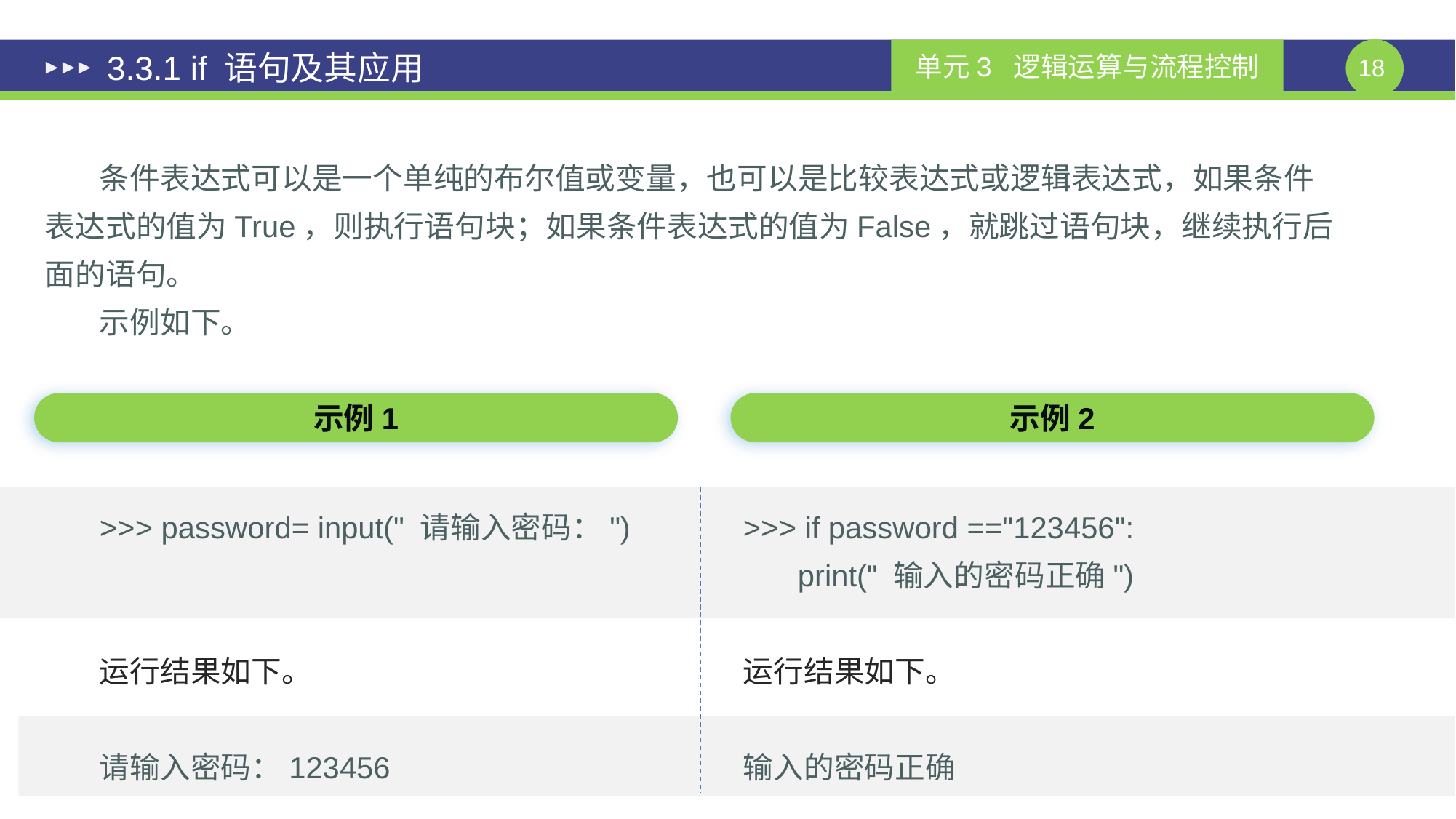

# 3.3.1 if 语句及其应用
条件表达式可以是一个单纯的布尔值或变量，也可以是比较表达式或逻辑表达式，如果条件表达式的值为True，则执行语句块；如果条件表达式的值为False，就跳过语句块，继续执行后面的语句。
示例如下。

示例1
示例2

>>> password= input(" 请输入密码：")

运行结果如下。

请输入密码：123456
>>> if password =="123456":
	print(" 输入的密码正确")

运行结果如下。

输入的密码正确